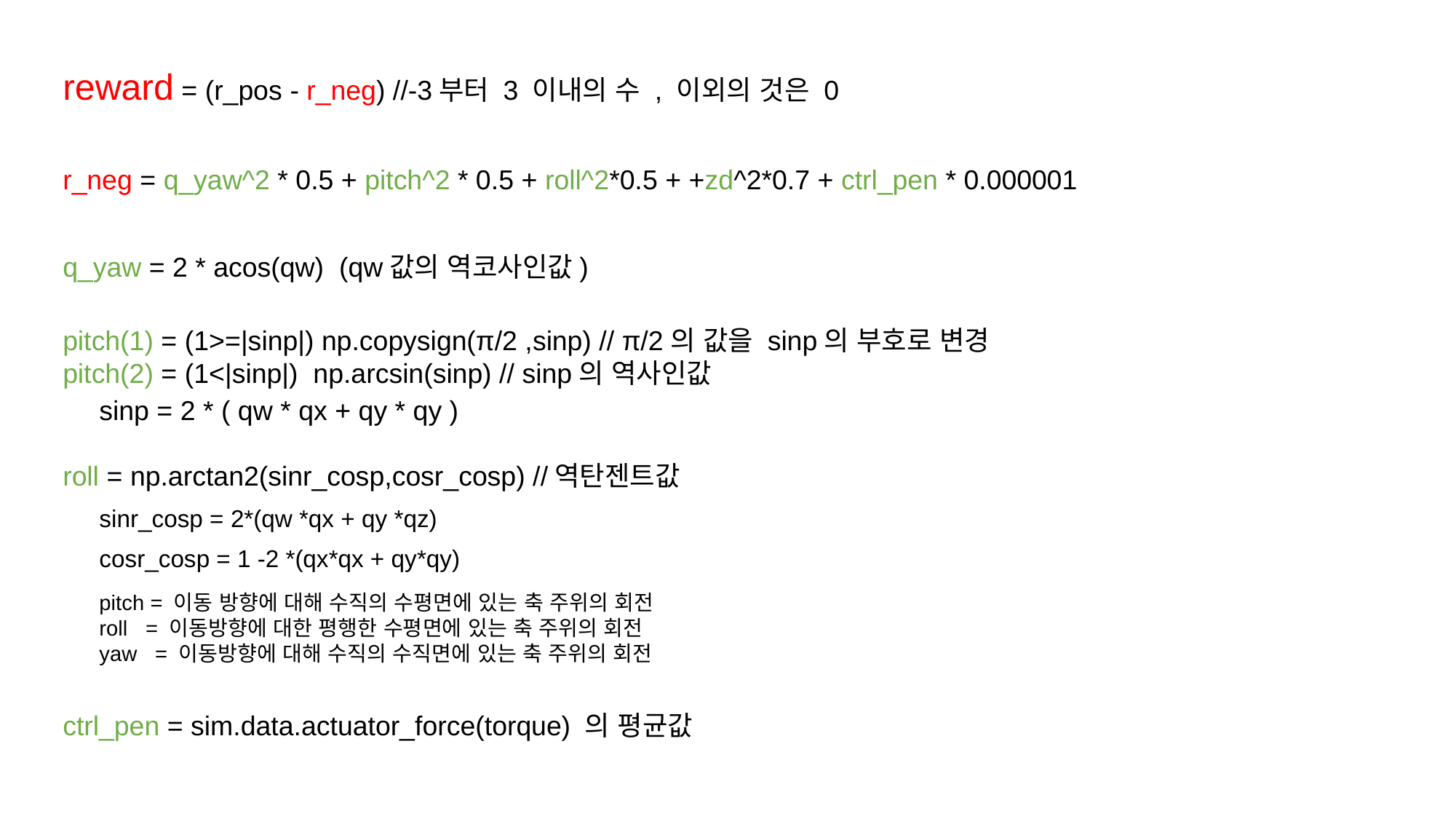

reward = (r_pos - r_neg) //-3부터 3 이내의 수 , 이외의 것은 0

r_neg = q_yaw^2 * 0.5 + pitch^2 * 0.5 + roll^2*0.5 + +zd^2*0.7 + ctrl_pen * 0.000001

q_yaw = 2 * acos(qw)  (qw값의 역코사인값)
pitch(1) = (1>=|sinp|) np.copysign(π/2 ,sinp) // π/2의 값을 sinp의 부호로 변경
pitch(2) = (1<|sinp|)  np.arcsin(sinp) // sinp의 역사인값

sinp = 2 * ( qw * qx + qy * qy )
roll = np.arctan2(sinr_cosp,cosr_cosp) //역탄젠트값
sinr_cosp = 2*(qw *qx + qy *qz)
cosr_cosp = 1 -2 *(qx*qx + qy*qy)

pitch = 이동 방향에 대해 수직의 수평면에 있는 축 주위의 회전
roll   = 이동방향에 대한 평행한 수평면에 있는 축 주위의 회전
yaw   = 이동방향에 대해 수직의 수직면에 있는 축 주위의 회전
ctrl_pen = sim.data.actuator_force(torque) 의 평균값